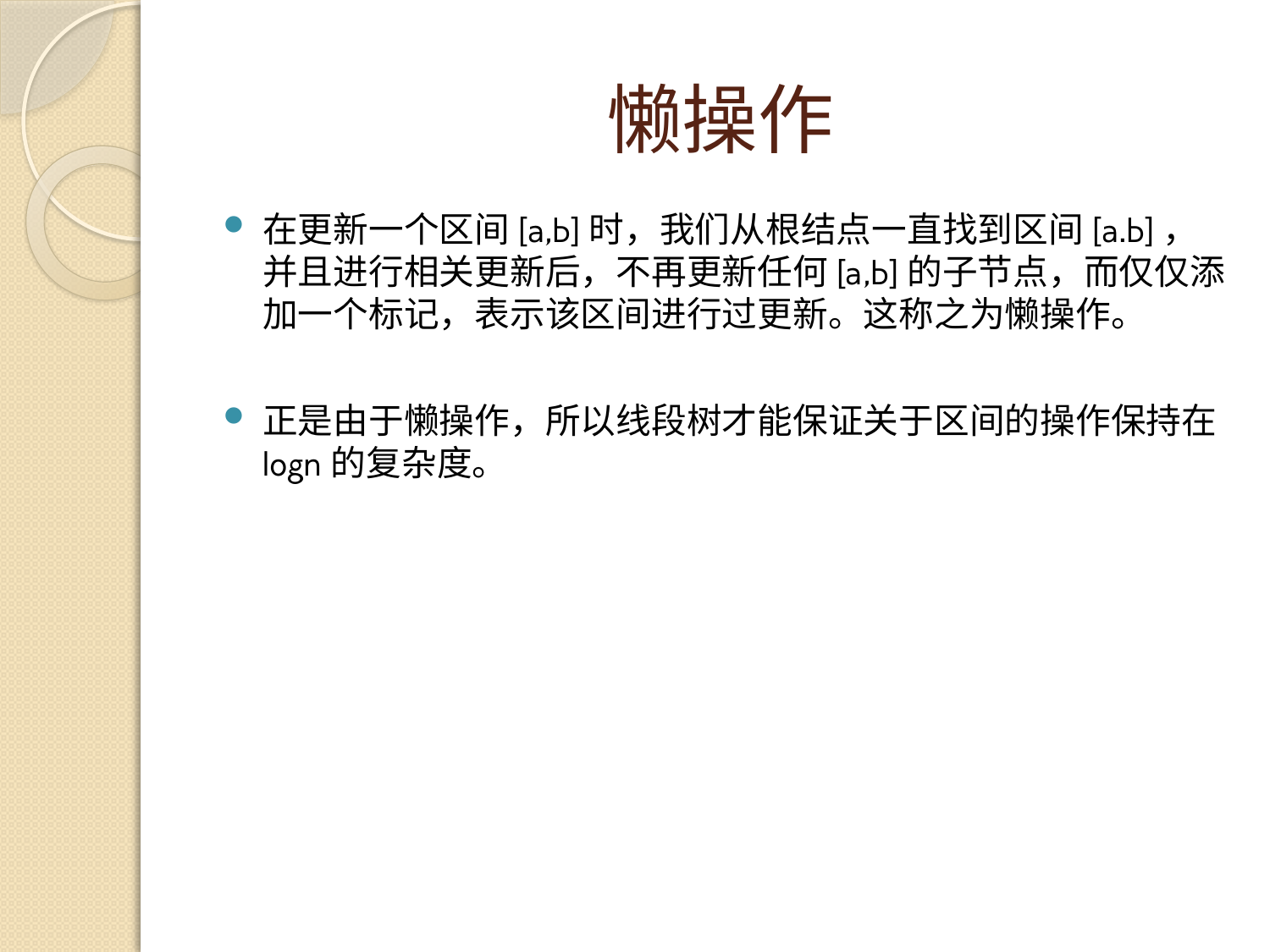

# 懒操作
在更新一个区间[a,b]时，我们从根结点一直找到区间[a.b]，并且进行相关更新后，不再更新任何[a,b]的子节点，而仅仅添加一个标记，表示该区间进行过更新。这称之为懒操作。

正是由于懒操作，所以线段树才能保证关于区间的操作保持在logn的复杂度。